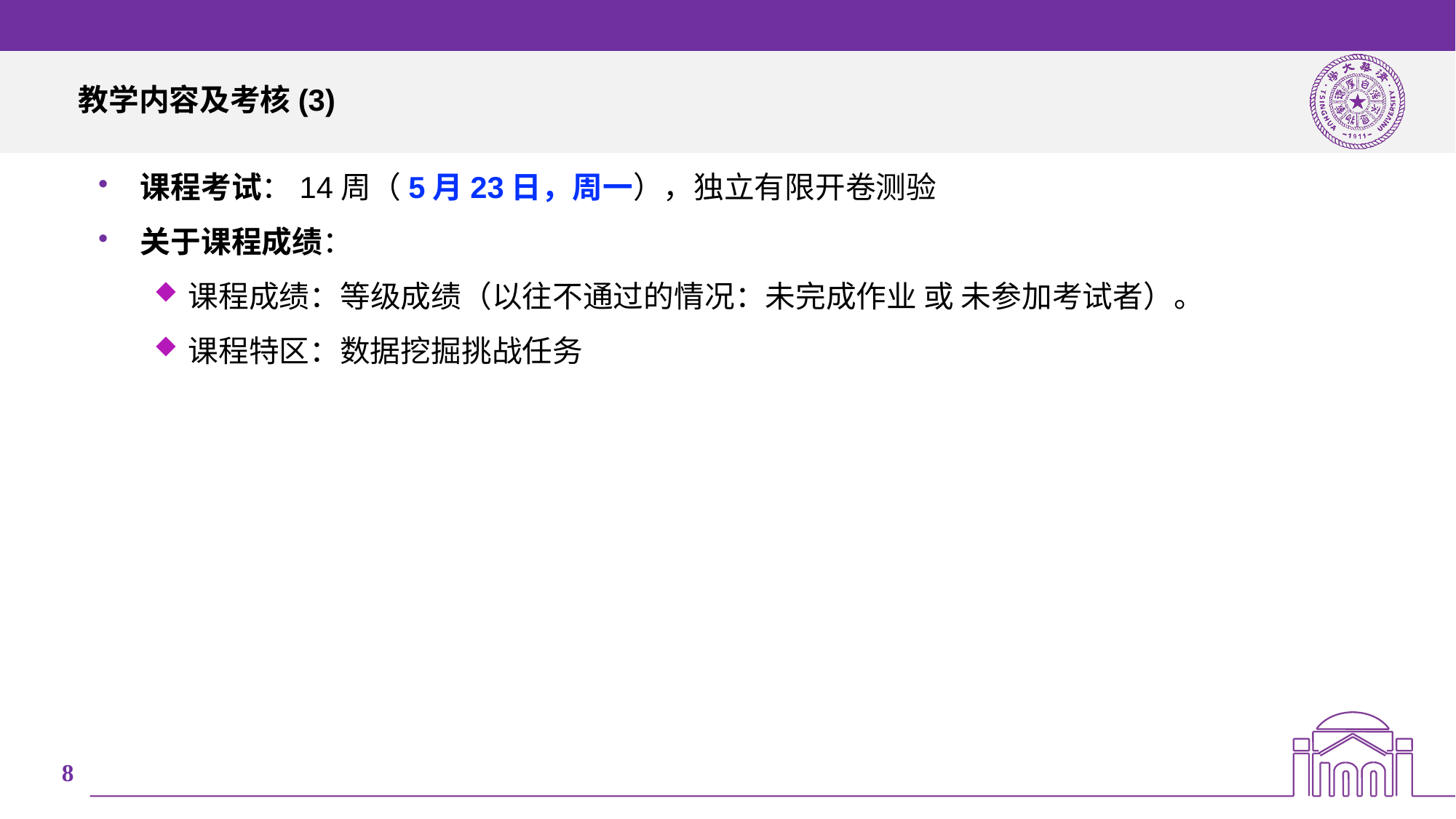

# 教学内容及考核(3)
课程考试：14周（5月23日，周一），独立有限开卷测验
关于课程成绩：
课程成绩：等级成绩（以往不通过的情况：未完成作业 或 未参加考试者）。
课程特区：数据挖掘挑战任务